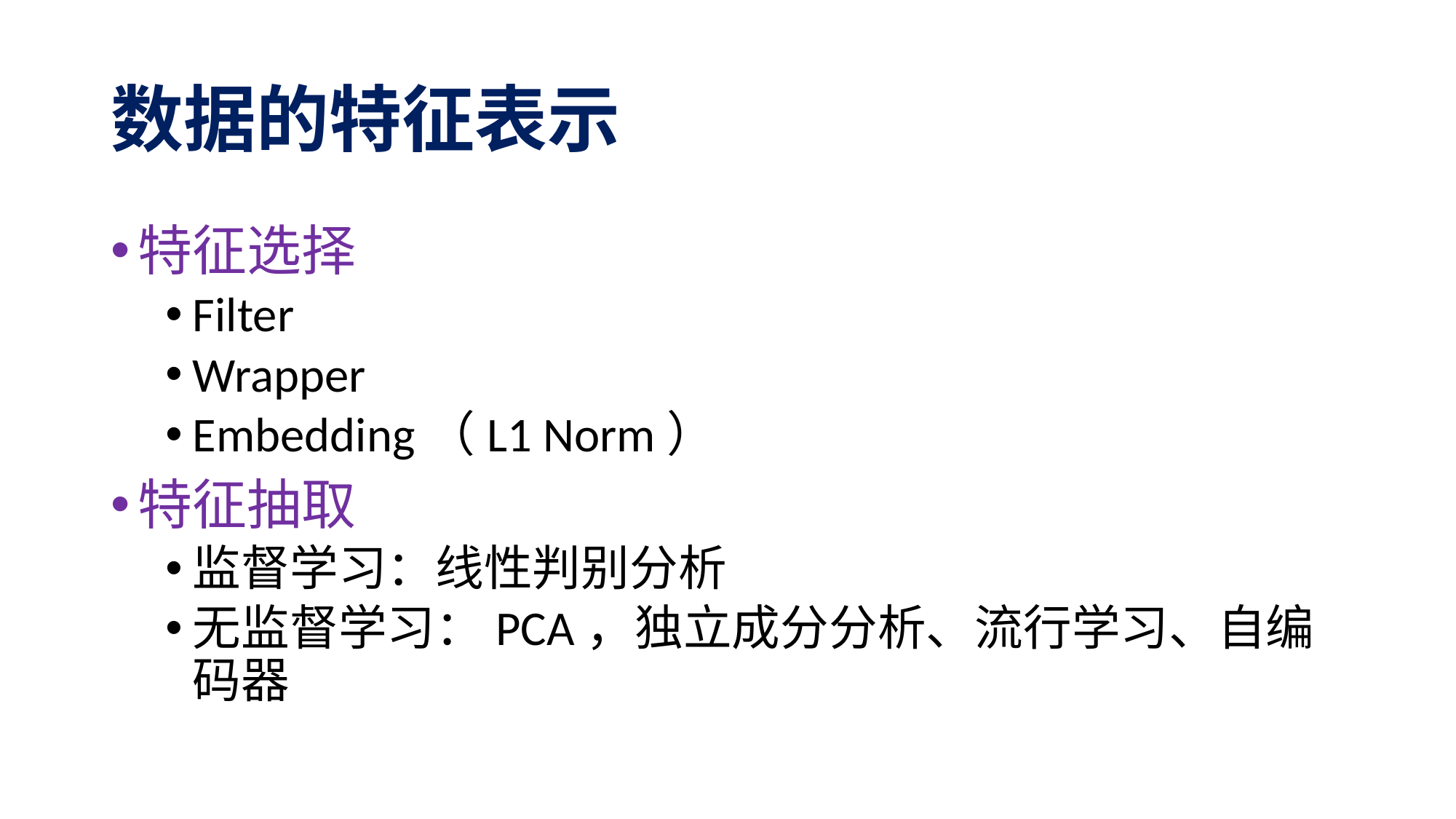

# 数据的特征表示
特征选择
Filter
Wrapper
Embedding（L1 Norm）
特征抽取
监督学习：线性判别分析
无监督学习：PCA，独立成分分析、流行学习、自编码器